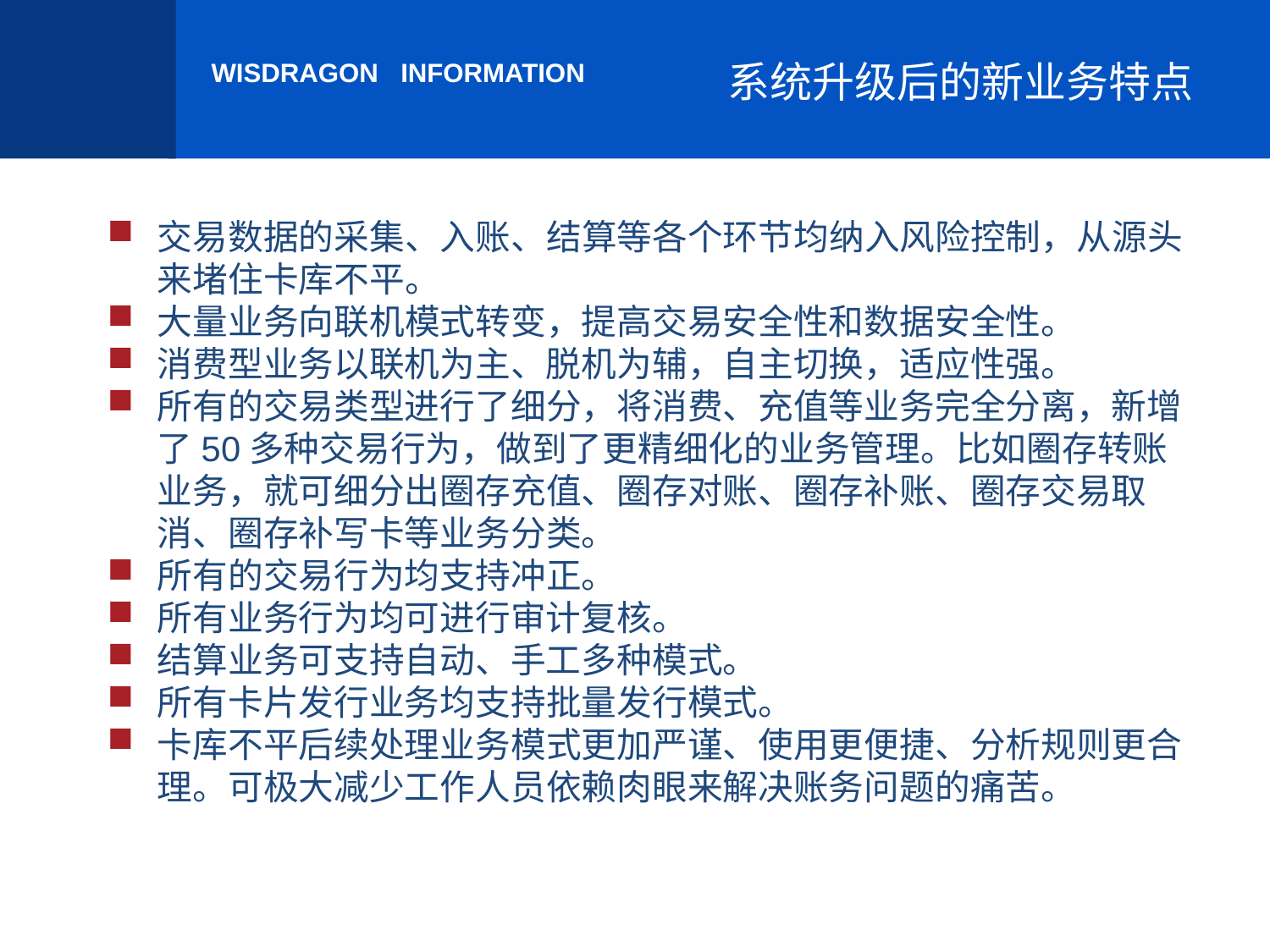

系统升级后的新业务特点

交易数据的采集、入账、结算等各个环节均纳入风险控制，从源头来堵住卡库不平。
大量业务向联机模式转变，提高交易安全性和数据安全性。
消费型业务以联机为主、脱机为辅，自主切换，适应性强。
所有的交易类型进行了细分，将消费、充值等业务完全分离，新增了50多种交易行为，做到了更精细化的业务管理。比如圈存转账业务，就可细分出圈存充值、圈存对账、圈存补账、圈存交易取消、圈存补写卡等业务分类。
所有的交易行为均支持冲正。
所有业务行为均可进行审计复核。
结算业务可支持自动、手工多种模式。
所有卡片发行业务均支持批量发行模式。
卡库不平后续处理业务模式更加严谨、使用更便捷、分析规则更合理。可极大减少工作人员依赖肉眼来解决账务问题的痛苦。